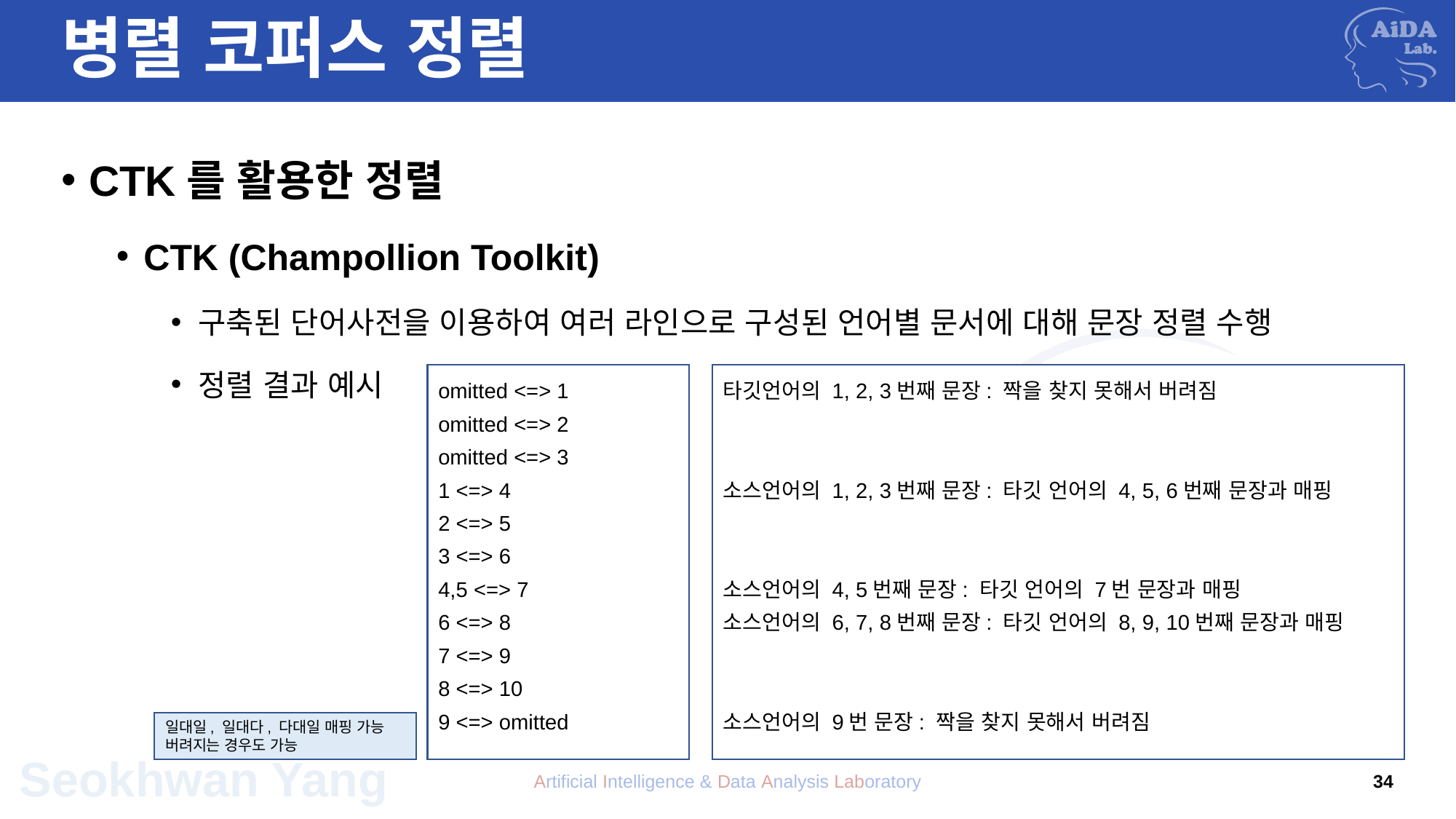

# 병렬 코퍼스 정렬
CTK를 활용한 정렬
CTK (Champollion Toolkit)
구축된 단어사전을 이용하여 여러 라인으로 구성된 언어별 문서에 대해 문장 정렬 수행
정렬 결과 예시
타깃언어의 1, 2, 3번째 문장: 짝을 찾지 못해서 버려짐

소스언어의 1, 2, 3번째 문장: 타깃 언어의 4, 5, 6번째 문장과 매핑

소스언어의 4, 5번째 문장: 타깃 언어의 7번 문장과 매핑
소스언어의 6, 7, 8번째 문장: 타깃 언어의 8, 9, 10번째 문장과 매핑

소스언어의 9번 문장: 짝을 찾지 못해서 버려짐
omitted <=> 1
omitted <=> 2
omitted <=> 3
1 <=> 4
2 <=> 5
3 <=> 6
4,5 <=> 7
6 <=> 8
7 <=> 9
8 <=> 10
9 <=> omitted
일대일, 일대다, 다대일 매핑 가능
버려지는 경우도 가능
Artificial Intelligence & Data Analysis Laboratory
34